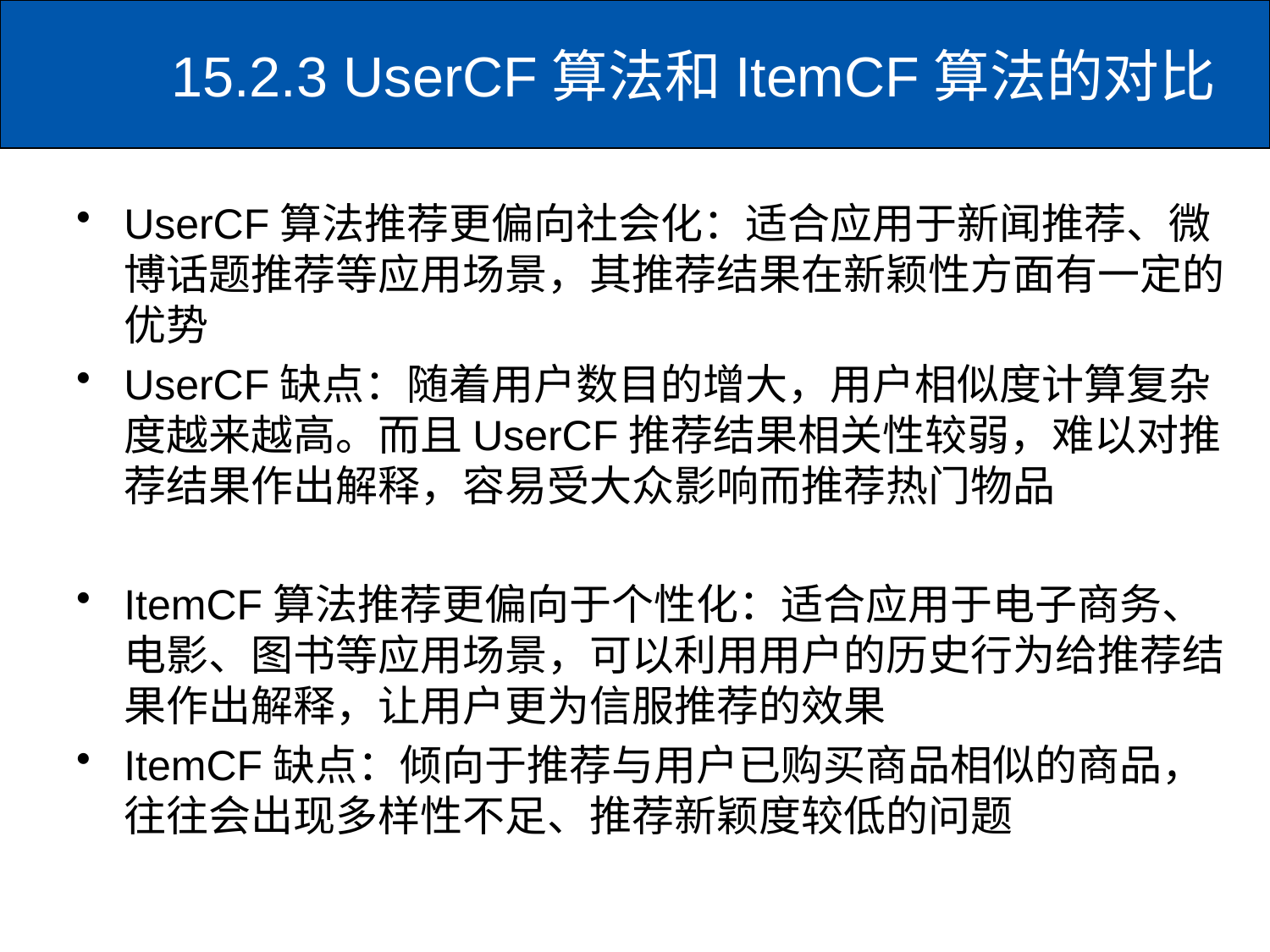

15.2.3 UserCF算法和ItemCF算法的对比
# UserCF算法推荐更偏向社会化：适合应用于新闻推荐、微博话题推荐等应用场景，其推荐结果在新颖性方面有一定的优势
UserCF缺点：随着用户数目的增大，用户相似度计算复杂度越来越高。而且UserCF推荐结果相关性较弱，难以对推荐结果作出解释，容易受大众影响而推荐热门物品

ItemCF算法推荐更偏向于个性化：适合应用于电子商务、电影、图书等应用场景，可以利用用户的历史行为给推荐结果作出解释，让用户更为信服推荐的效果
ItemCF缺点：倾向于推荐与用户已购买商品相似的商品，往往会出现多样性不足、推荐新颖度较低的问题